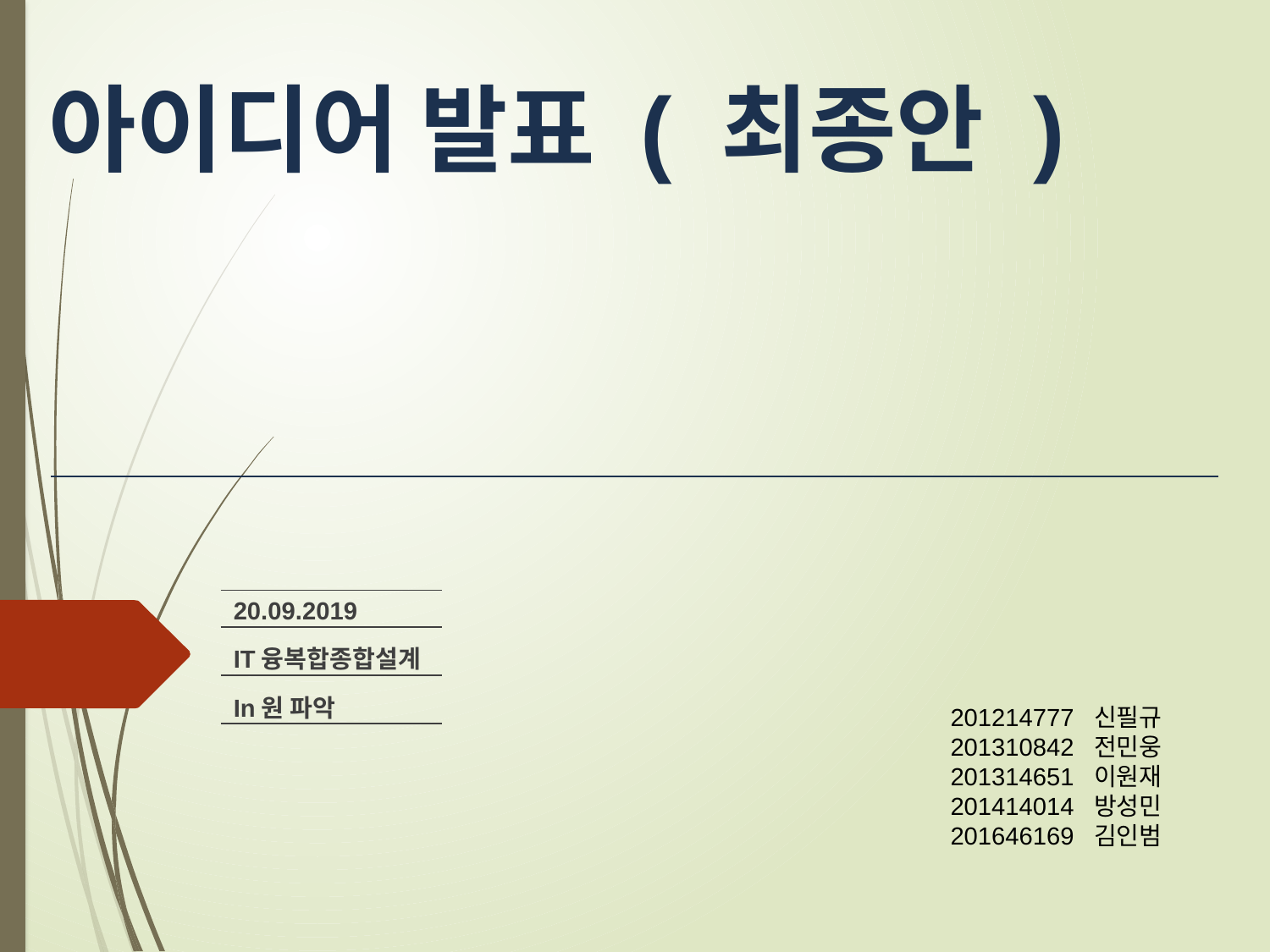

# 아이디어 발표 ( 최종안 )
20.09.2019
IT융복합종합설계
In원 파악

201214777  신필규
201310842  전민웅
201314651  이원재
201414014  방성민
201646169  김인범